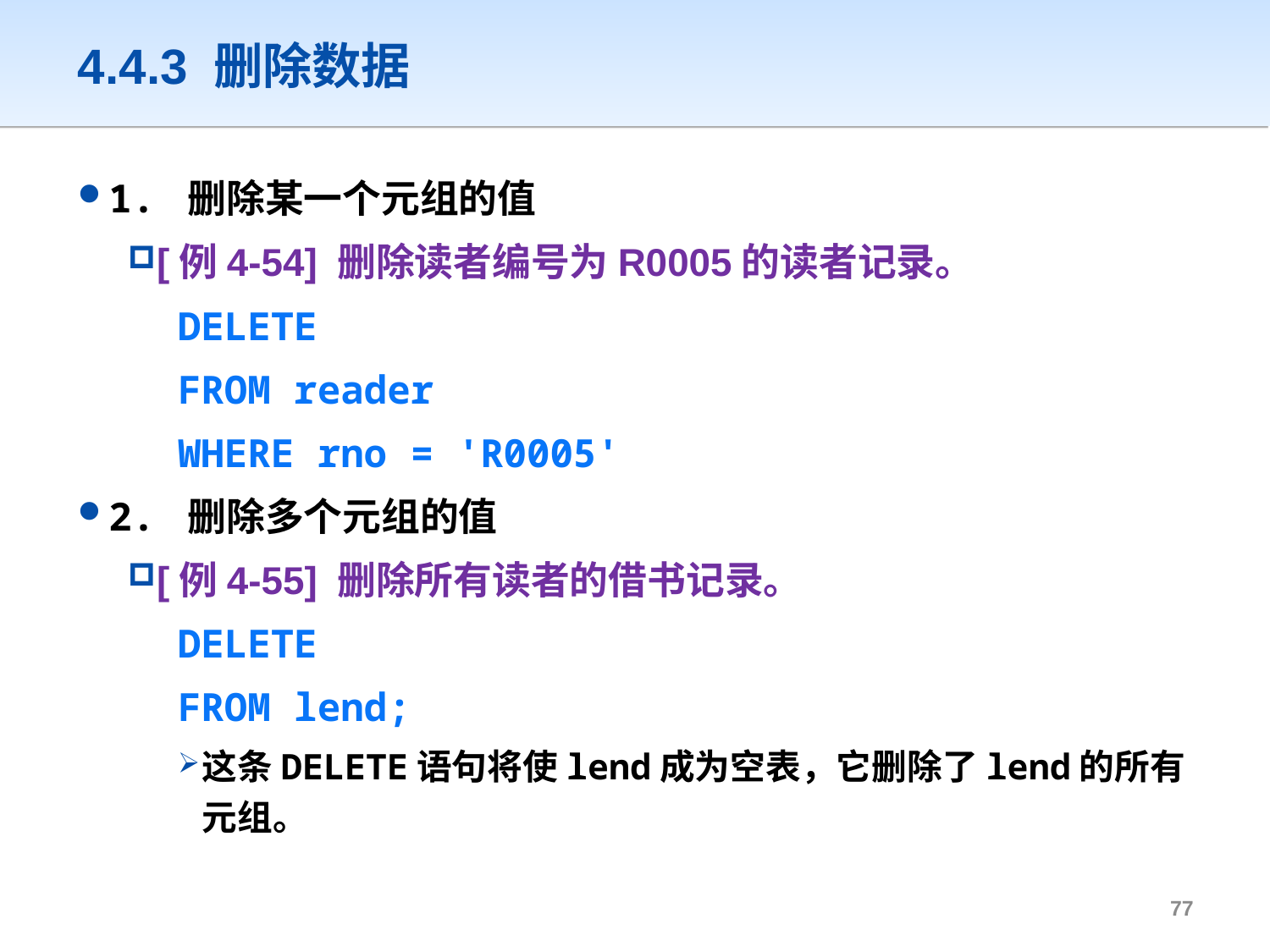

# 4.4.3 删除数据
1. 删除某一个元组的值
[例4-54] 删除读者编号为R0005的读者记录。
DELETE
FROM reader
WHERE rno = 'R0005'
2. 删除多个元组的值
[例4-55] 删除所有读者的借书记录。
DELETE
FROM lend;
这条DELETE语句将使lend成为空表，它删除了lend的所有元组。

77